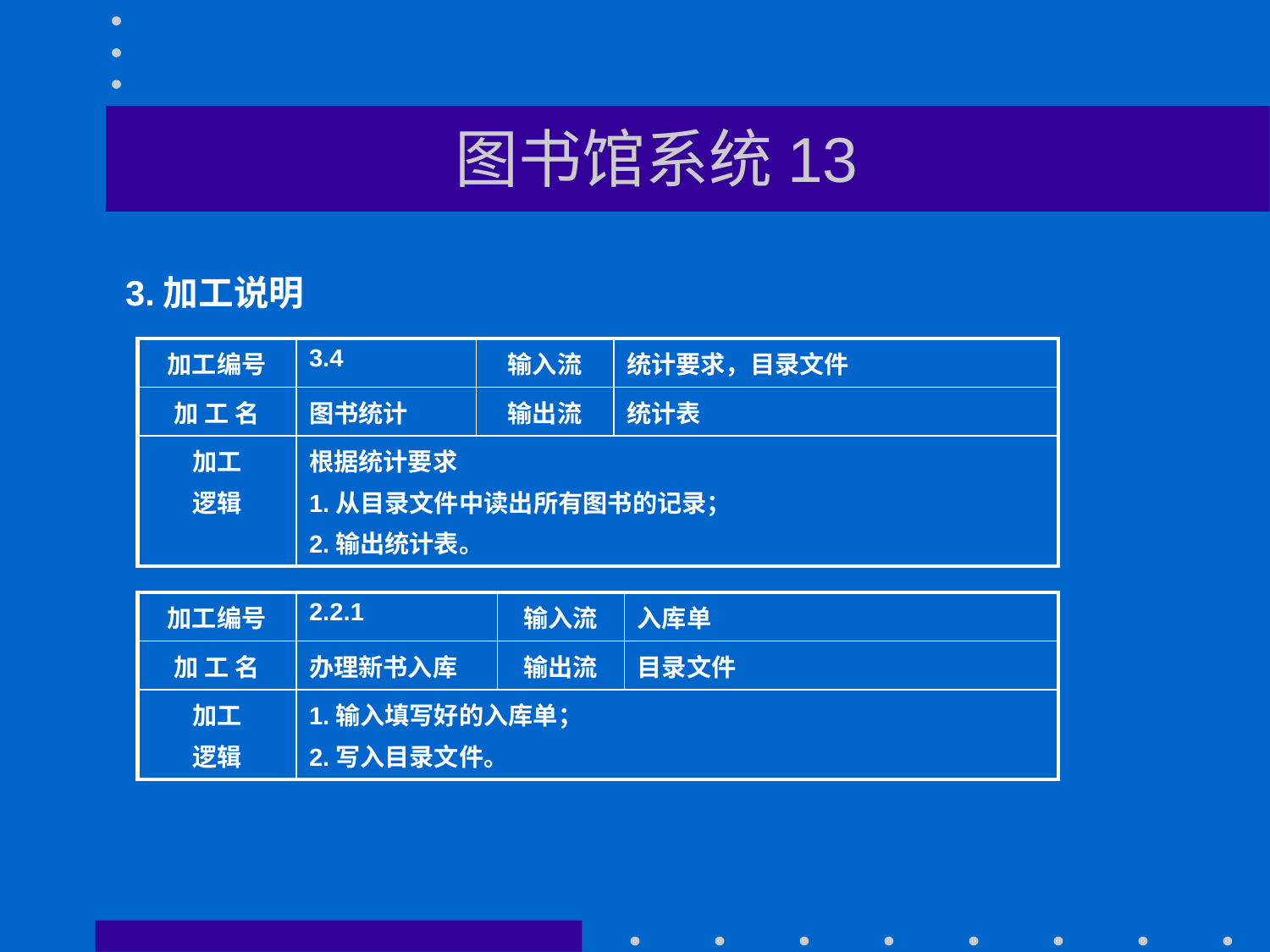

# 图书馆系统13
3.加工说明
| 加工编号 | 3.4 | 输入流 | 统计要求，目录文件 |
| --- | --- | --- | --- |
| 加 工 名 | 图书统计 | 输出流 | 统计表 |
| 加工 逻辑 | 根据统计要求 1.从目录文件中读出所有图书的记录； 2.输出统计表。 |  |  |
| 加工编号 | 2.2.1 | 输入流 | 入库单 |
| --- | --- | --- | --- |
| 加 工 名 | 办理新书入库 | 输出流 | 目录文件 |
| 加工 逻辑 | 1.输入填写好的入库单； 2.写入目录文件。 |  |  |

97